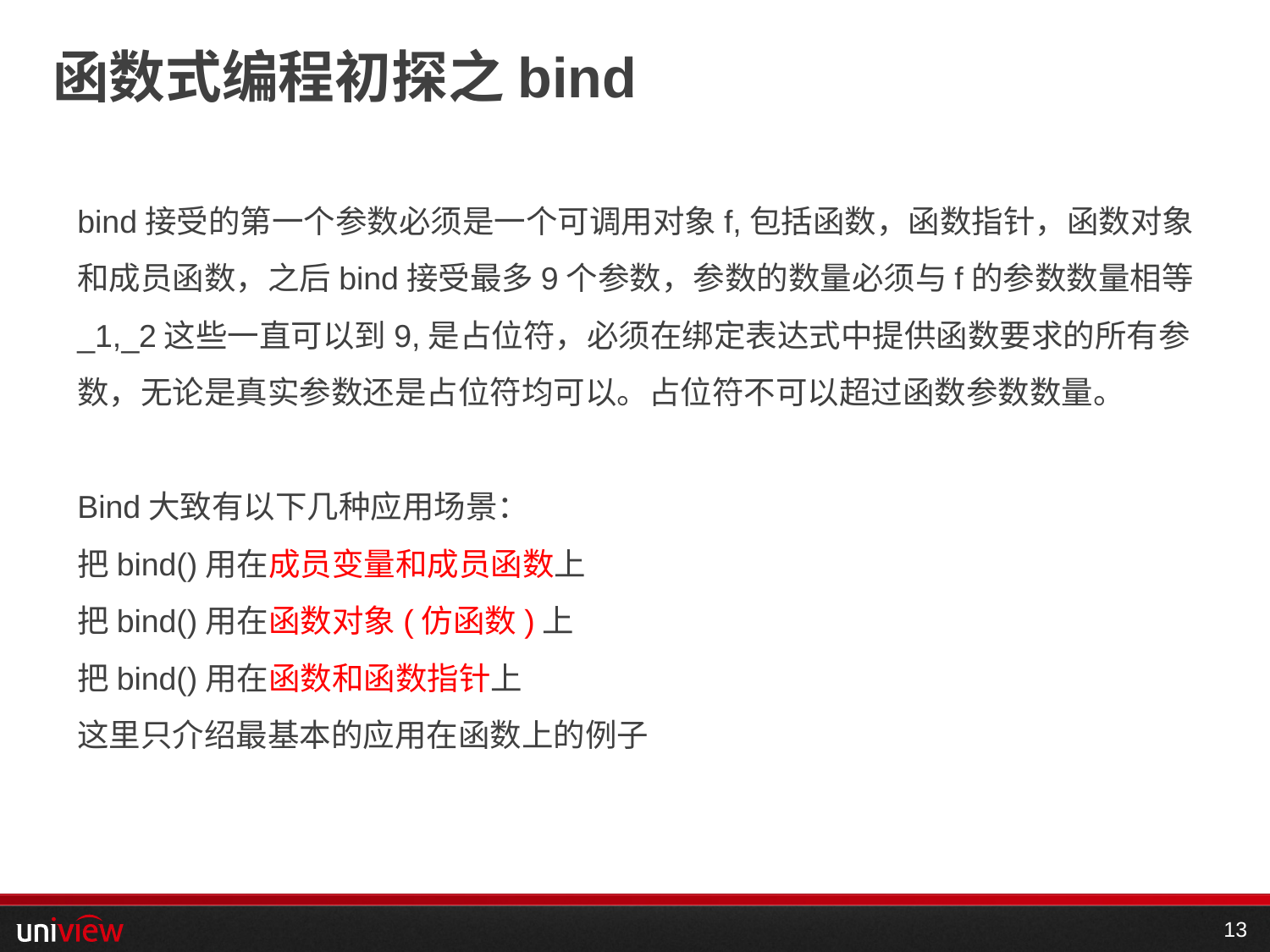

# 函数式编程初探之bind
bind接受的第一个参数必须是一个可调用对象f,包括函数，函数指针，函数对象和成员函数，之后bind接受最多9个参数，参数的数量必须与f的参数数量相等 
_1,_2这些一直可以到9,是占位符，必须在绑定表达式中提供函数要求的所有参数，无论是真实参数还是占位符均可以。占位符不可以超过函数参数数量。

Bind大致有以下几种应用场景：
把bind()用在成员变量和成员函数上
把bind()用在函数对象(仿函数)上
把bind()用在函数和函数指针上
这里只介绍最基本的应用在函数上的例子